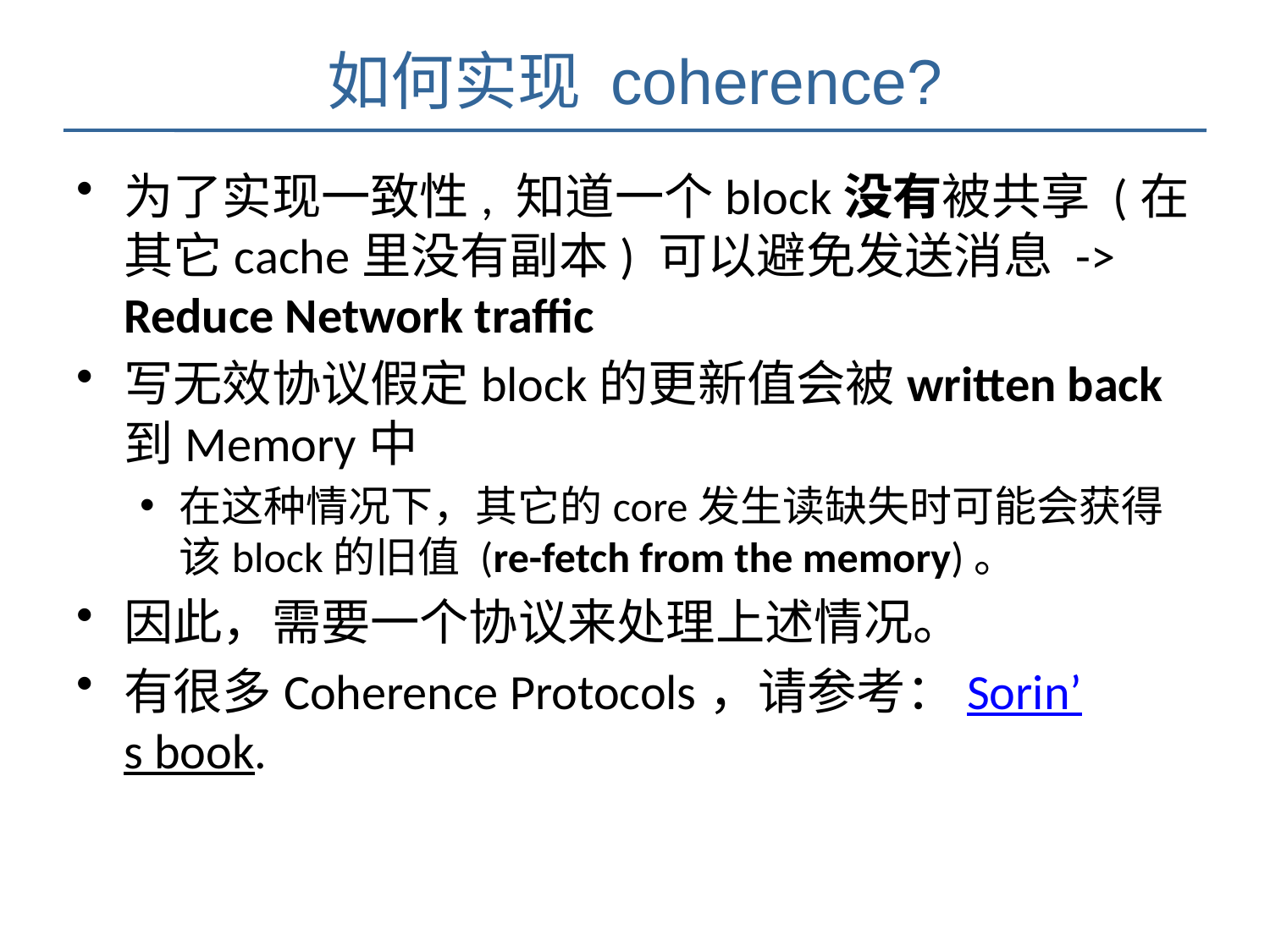

# 如何实现 coherence?
为了实现一致性, 知道一个block没有被共享 (在其它cache里没有副本) 可以避免发送消息 -> Reduce Network traffic
写无效协议假定block的更新值会被written back 到Memory中
在这种情况下，其它的core发生读缺失时可能会获得该block的旧值 (re-fetch from the memory)。
因此，需要一个协议来处理上述情况。
有很多Coherence Protocols，请参考：Sorin’s book.